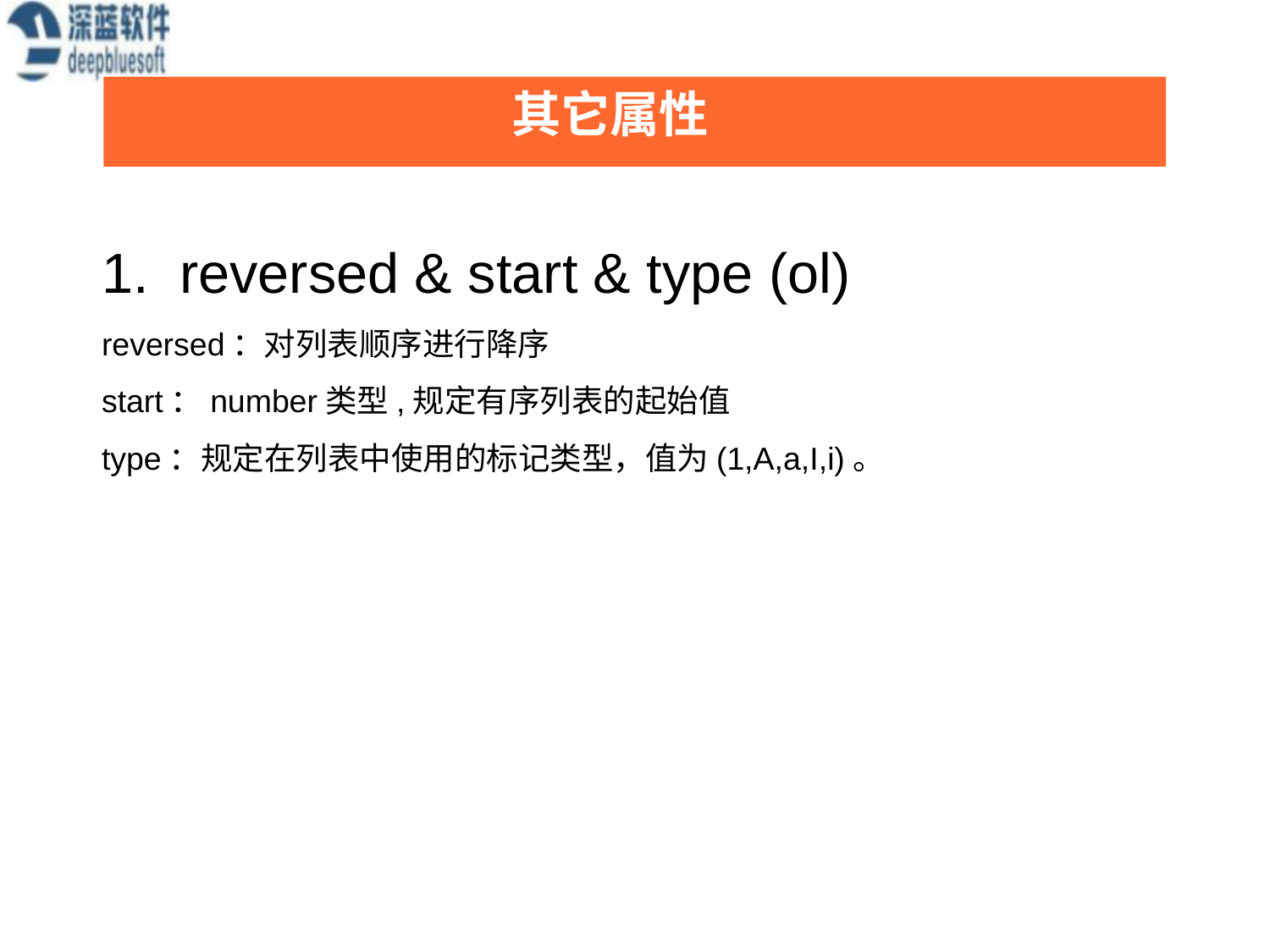

其它属性

1.  reversed & start & type (ol)
reversed：对列表顺序进行降序
start：number类型,规定有序列表的起始值
type：规定在列表中使用的标记类型，值为(1,A,a,I,i)。